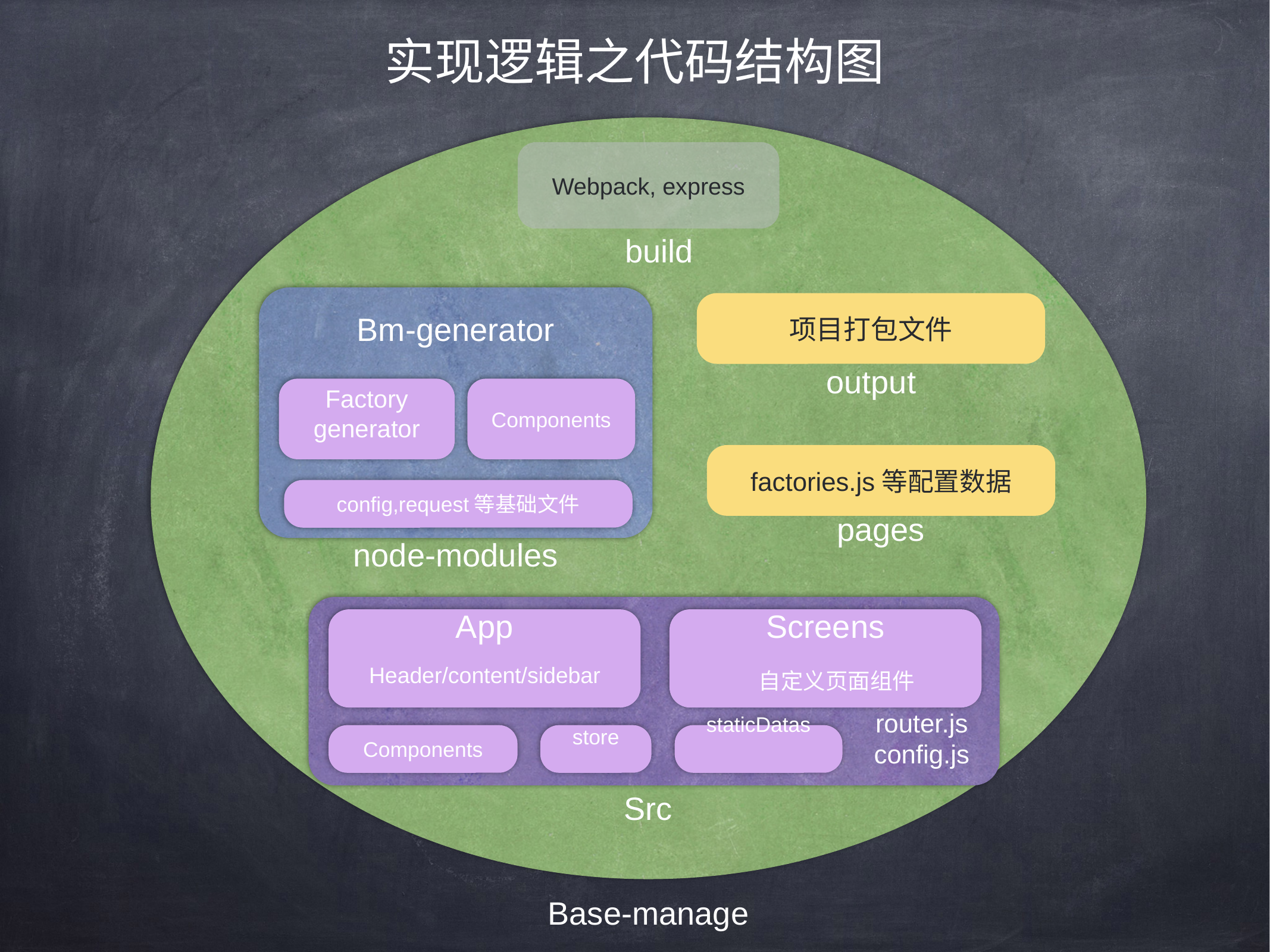

# 实现逻辑之代码结构图

Webpack, express
build

Bm-generator
Factory
generator

Components
config,request等基础文件
node-modules
项目打包文件
output
factories.js等配置数据
pages

App
Screens

Header/content/sidebar
自定义页面组件
router.js
config.js
Components
store

staticDatas

Src
Base-manage